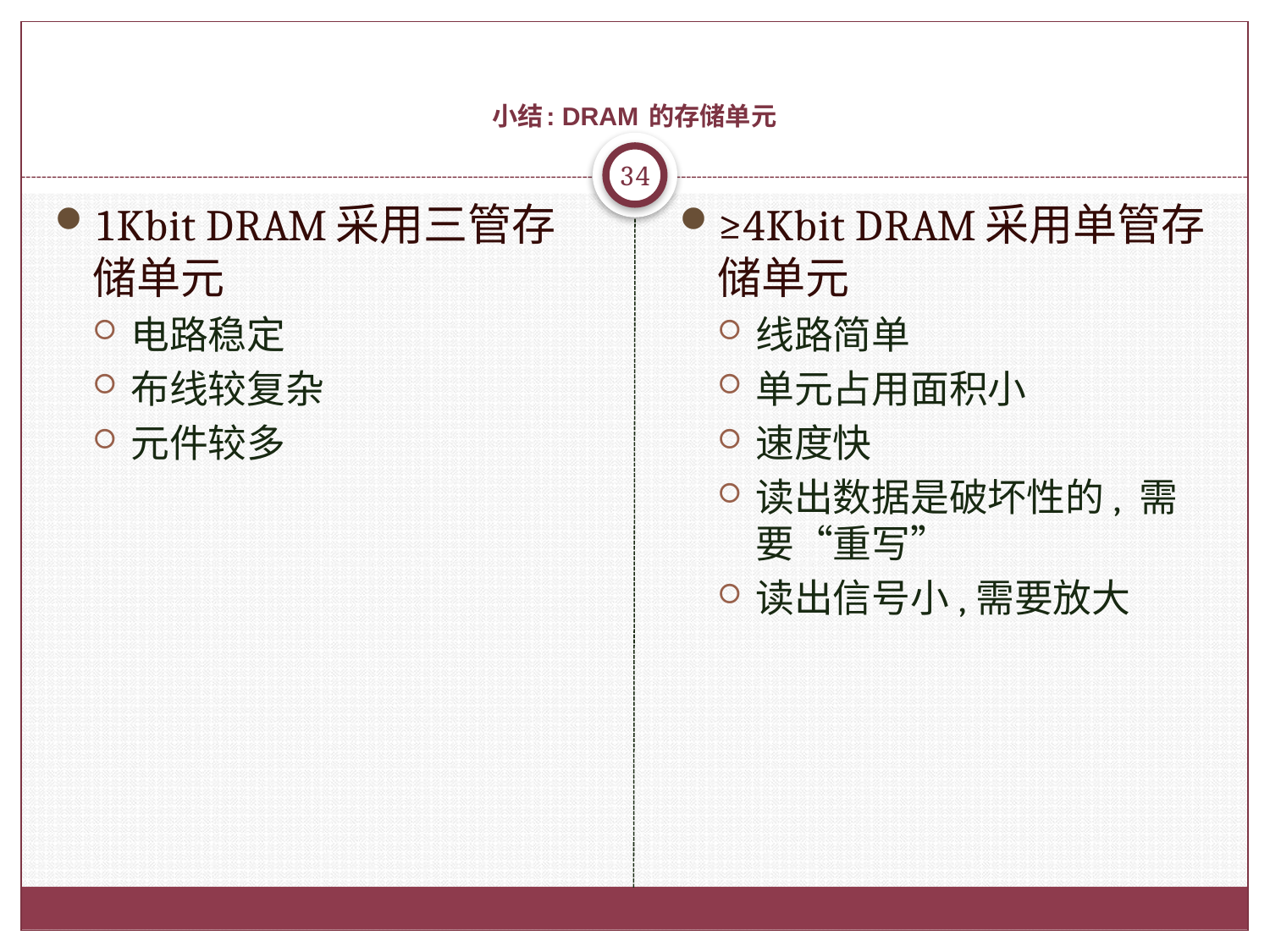

# 小结: DRAM 的存储单元
34
1Kbit DRAM采用三管存储单元
电路稳定
布线较复杂
元件较多

≥4Kbit DRAM采用单管存储单元
线路简单
单元占用面积小
速度快
读出数据是破坏性的, 需要“重写”
读出信号小,需要放大